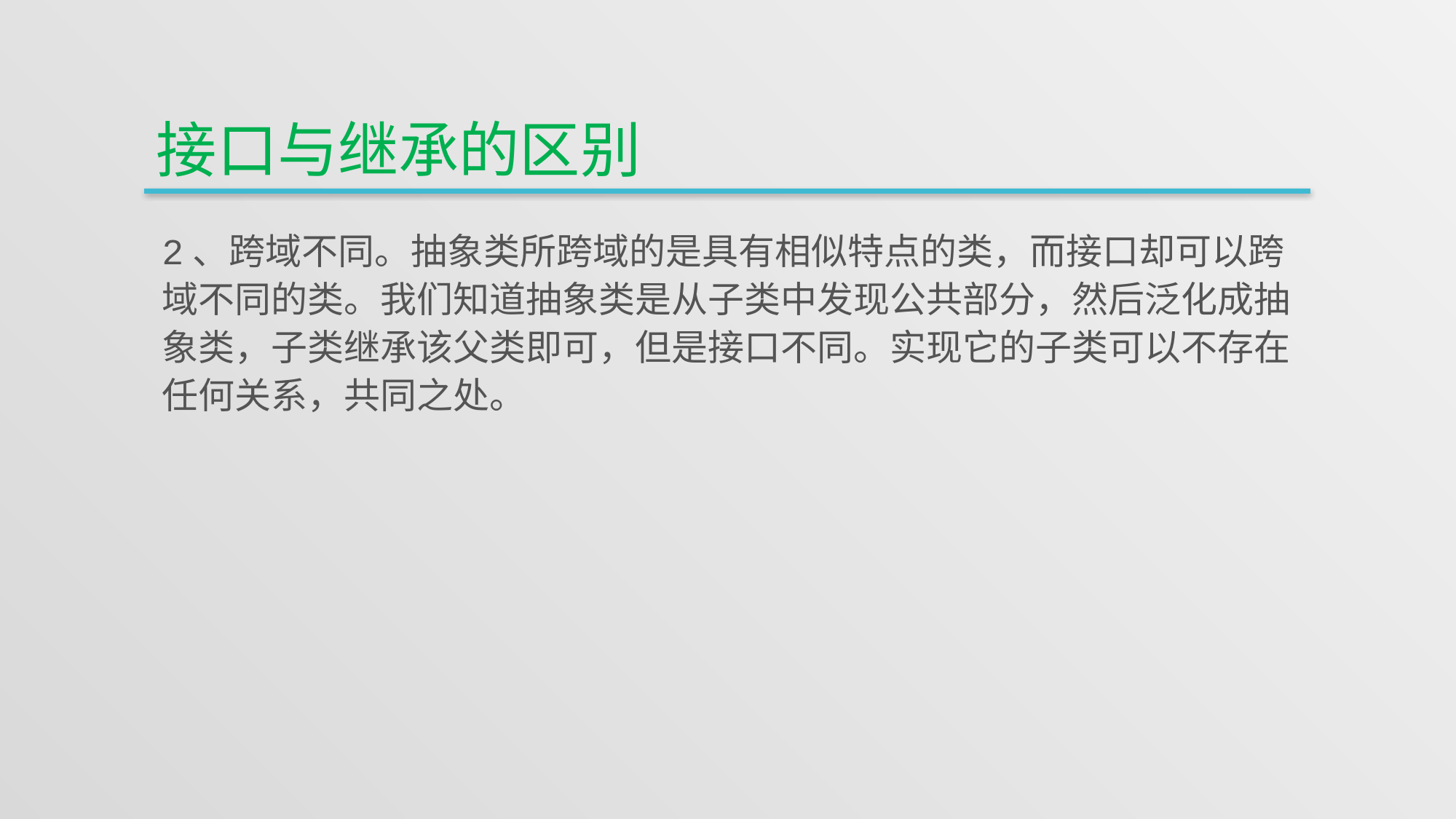

# 接口与继承的区别
2、跨域不同。抽象类所跨域的是具有相似特点的类，而接口却可以跨域不同的类。我们知道抽象类是从子类中发现公共部分，然后泛化成抽象类，子类继承该父类即可，但是接口不同。实现它的子类可以不存在任何关系，共同之处。